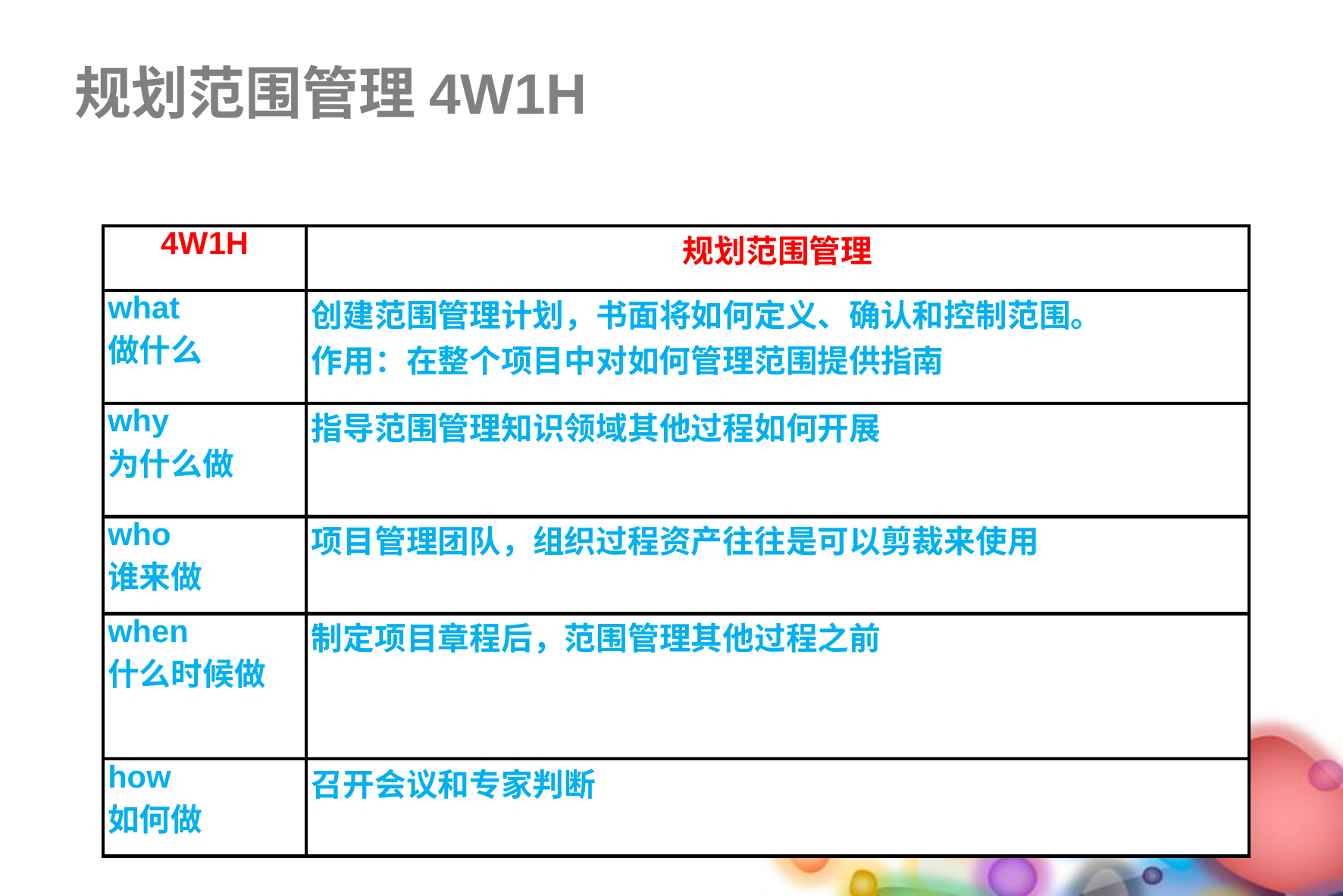

规划范围管理4W1H
| 4W1H | 规划范围管理 |
| --- | --- |
| what 做什么 | 创建范围管理计划，书面将如何定义、确认和控制范围。 作用：在整个项目中对如何管理范围提供指南 |
| why 为什么做 | 指导范围管理知识领域其他过程如何开展 |
| who 谁来做 | 项目管理团队，组织过程资产往往是可以剪裁来使用 |
| when 什么时候做 | 制定项目章程后，范围管理其他过程之前 |
| how 如何做 | 召开会议和专家判断 |